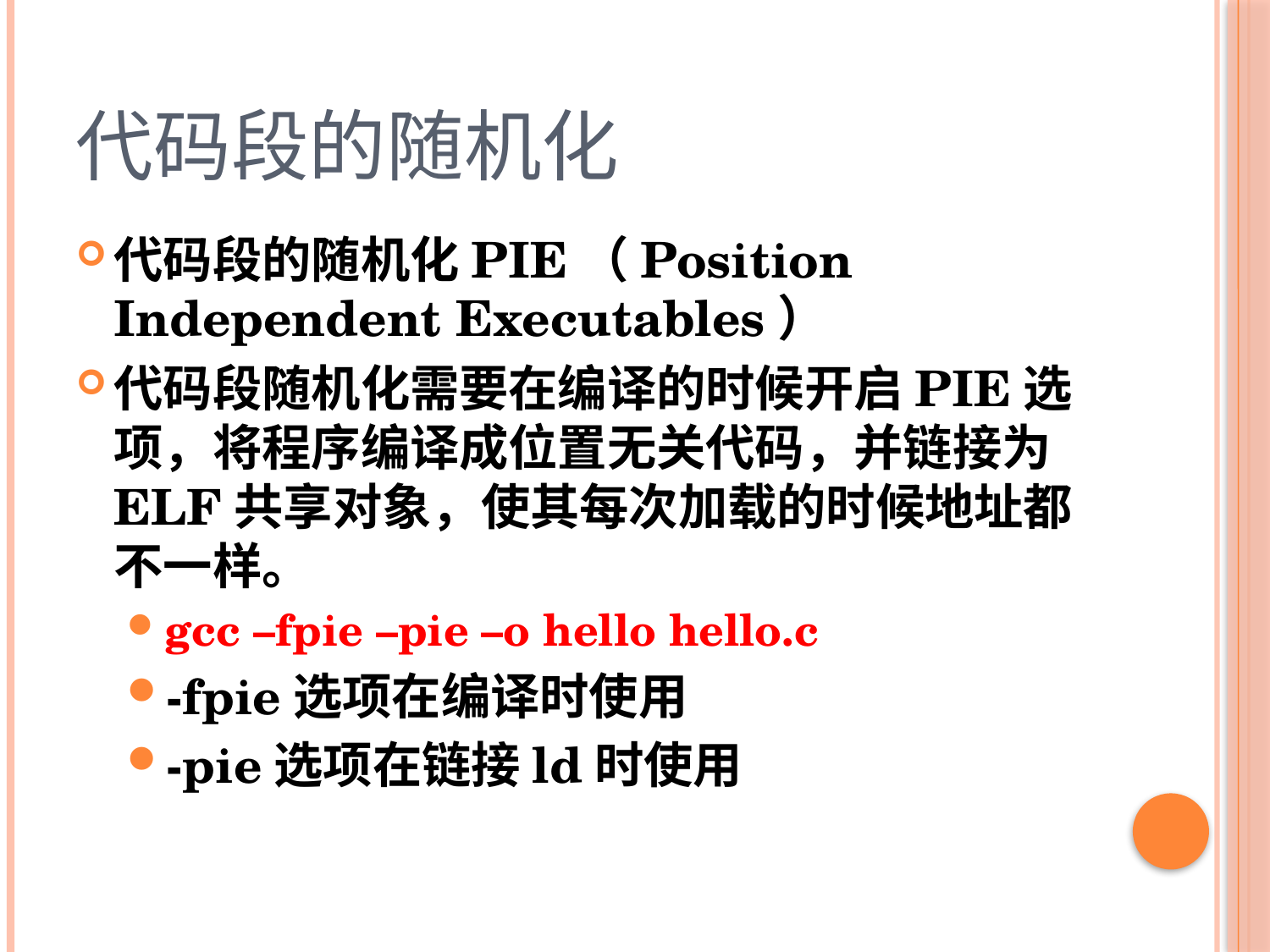

# 代码段的随机化
代码段的随机化PIE（Position Independent Executables）
代码段随机化需要在编译的时候开启PIE选项，将程序编译成位置无关代码，并链接为ELF共享对象，使其每次加载的时候地址都不一样。
gcc –fpie –pie –o hello hello.c
-fpie选项在编译时使用
-pie选项在链接ld时使用